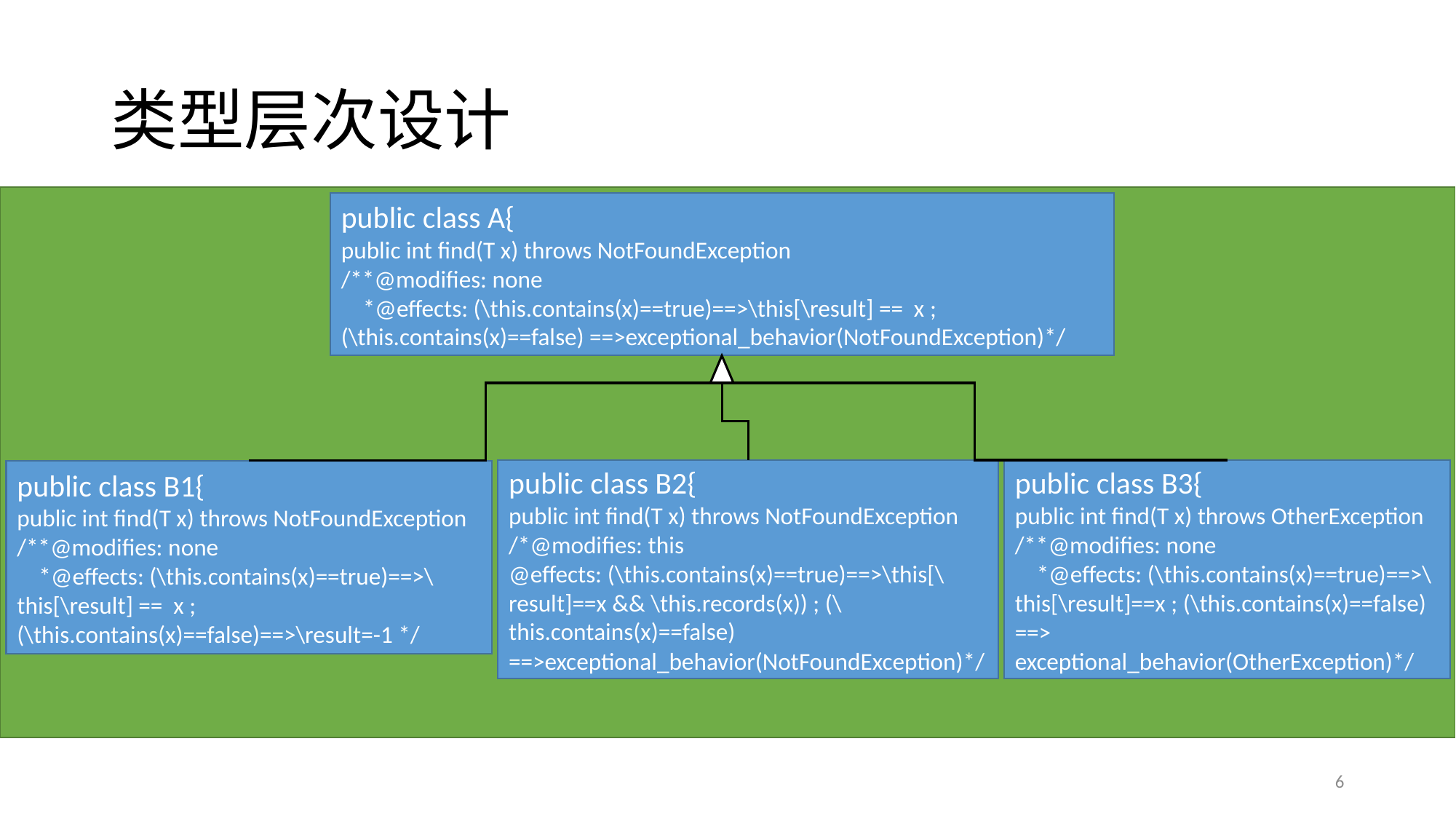

# 类型层次设计

public class A{
public int find(T x) throws NotFoundException
/**@modifies: none
    *@effects: (\this.contains(x)==true)==>\this[\result] ==  x ;
(\this.contains(x)==false) ==>exceptional_behavior(NotFoundException)*/

public class B2{
public int find(T x) throws NotFoundException
/*@modifies: this
@effects: (\this.contains(x)==true)==>\this[\result]==x && \this.records(x)) ; (\this.contains(x)==false)  ==>exceptional_behavior(NotFoundException)*/
public class B3{
public int find(T x) throws OtherException
/**@modifies: none
    *@effects: (\this.contains(x)==true)==>\this[\result]==x ; (\this.contains(x)==false)  ==> exceptional_behavior(OtherException)*/
public class B1{
public int find(T x) throws NotFoundException
/**@modifies: none
    *@effects: (\this.contains(x)==true)==>\this[\result] ==  x ;
(\this.contains(x)==false)==>\result=-1 */
子类继承了父类的规格
子类可以重写父类的部分过程规格
子类可以扩充父类的过程规格和数据规格
子类的rep：父类rep+子类增加的rep
子类对象对父类属性变量的访问控制问题！
为了满足类型层次的可替换性
子类重写父类的方法时不能违背其规格
构造函数规格
首先要调用父类构造函数super.A(…)来初始化父类所定义的属性变量

6